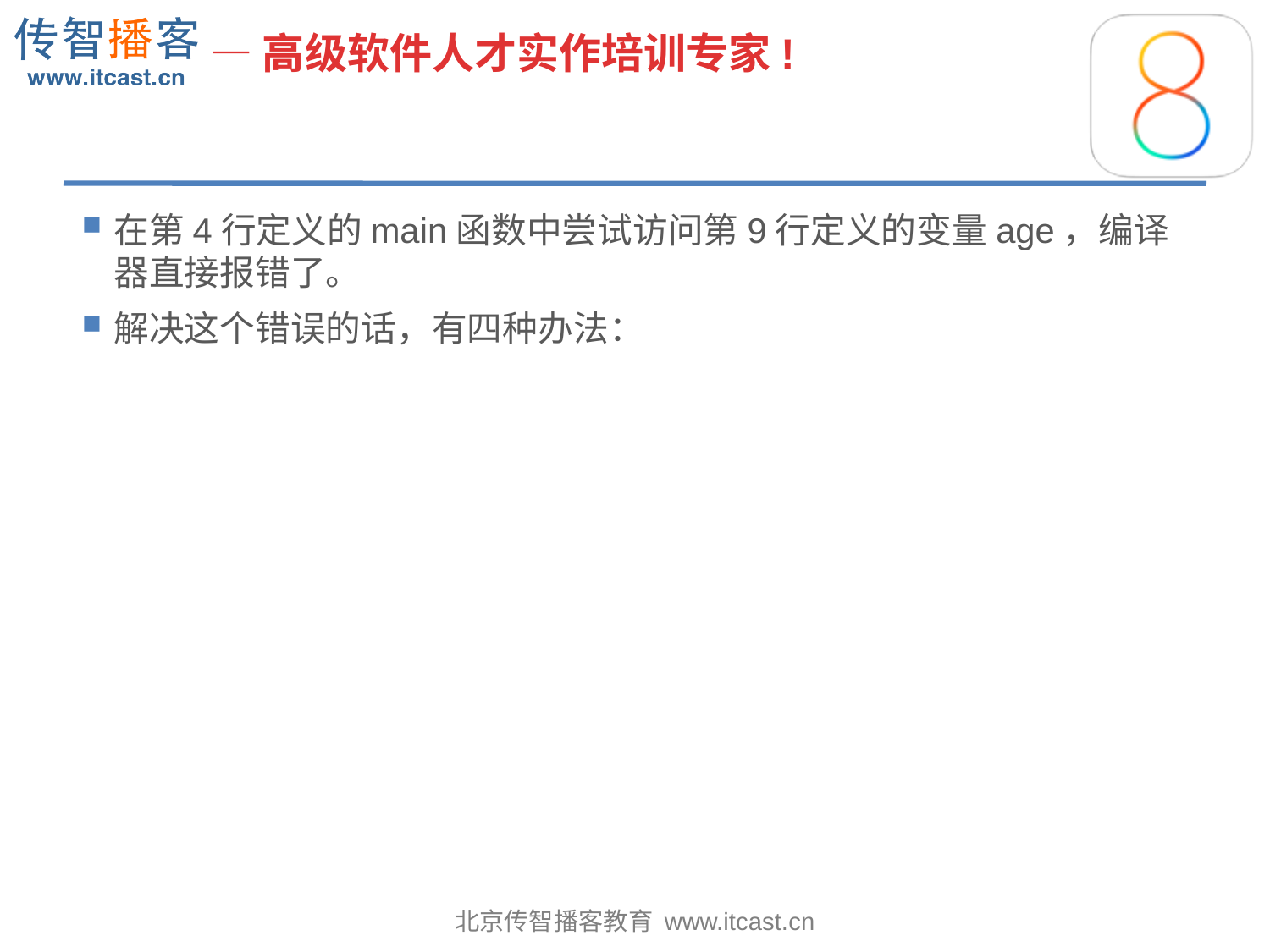

#
在第4行定义的main函数中尝试访问第9行定义的变量age，编译器直接报错了。
解决这个错误的话，有四种办法：